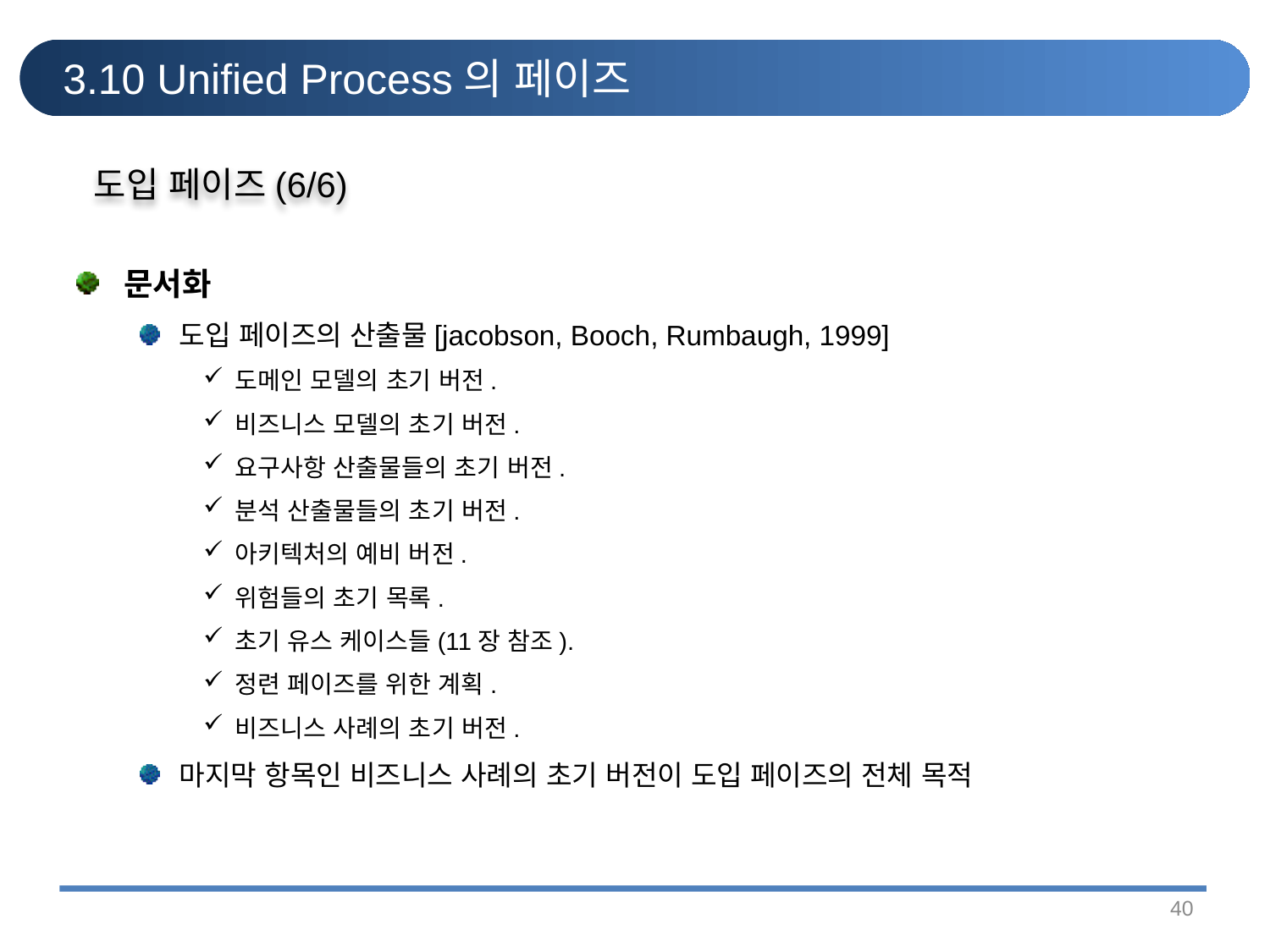

# 3.10 Unified Process의 페이즈
도입 페이즈(6/6)
문서화
도입 페이즈의 산출물[jacobson, Booch, Rumbaugh, 1999]
도메인 모델의 초기 버전.
비즈니스 모델의 초기 버전.
요구사항 산출물들의 초기 버전.
분석 산출물들의 초기 버전.
아키텍처의 예비 버전.
위험들의 초기 목록.
초기 유스 케이스들(11장 참조).
정련 페이즈를 위한 계획.
비즈니스 사례의 초기 버전.
마지막 항목인 비즈니스 사례의 초기 버전이 도입 페이즈의 전체 목적

40